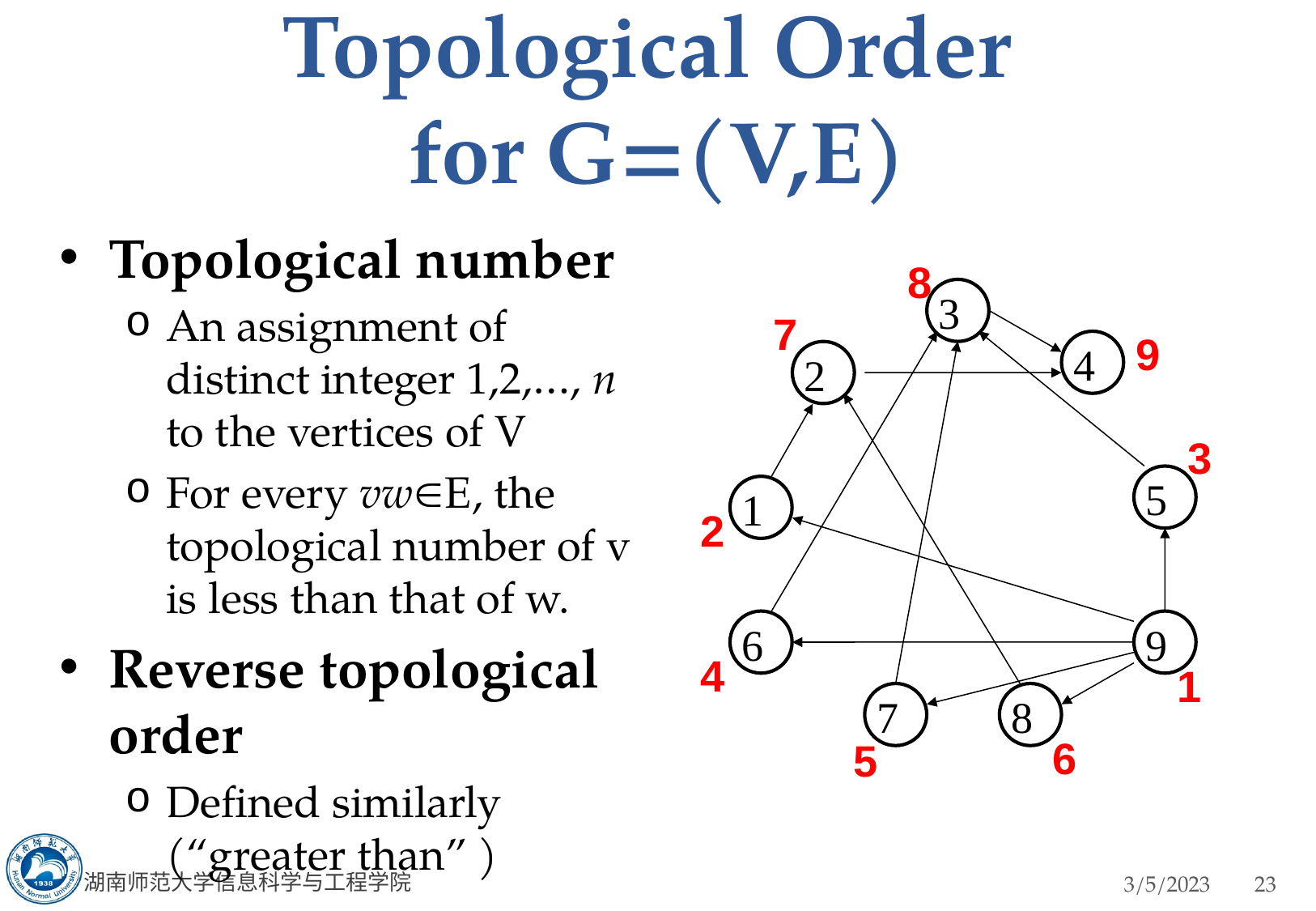

# Topological Order for G=(V,E)
Topological number
An assignment of distinct integer 1,2,…, n to the vertices of V
For every vw∈E, the topological number of v is less than that of w.
Reverse topological order
Defined similarly (“greater than” )
8

3
7

9

4

2

3

5

1
2

6

9
4

1

7

8
6
5
湖南师范大学信息科学与工程学院
3/5/2023
23